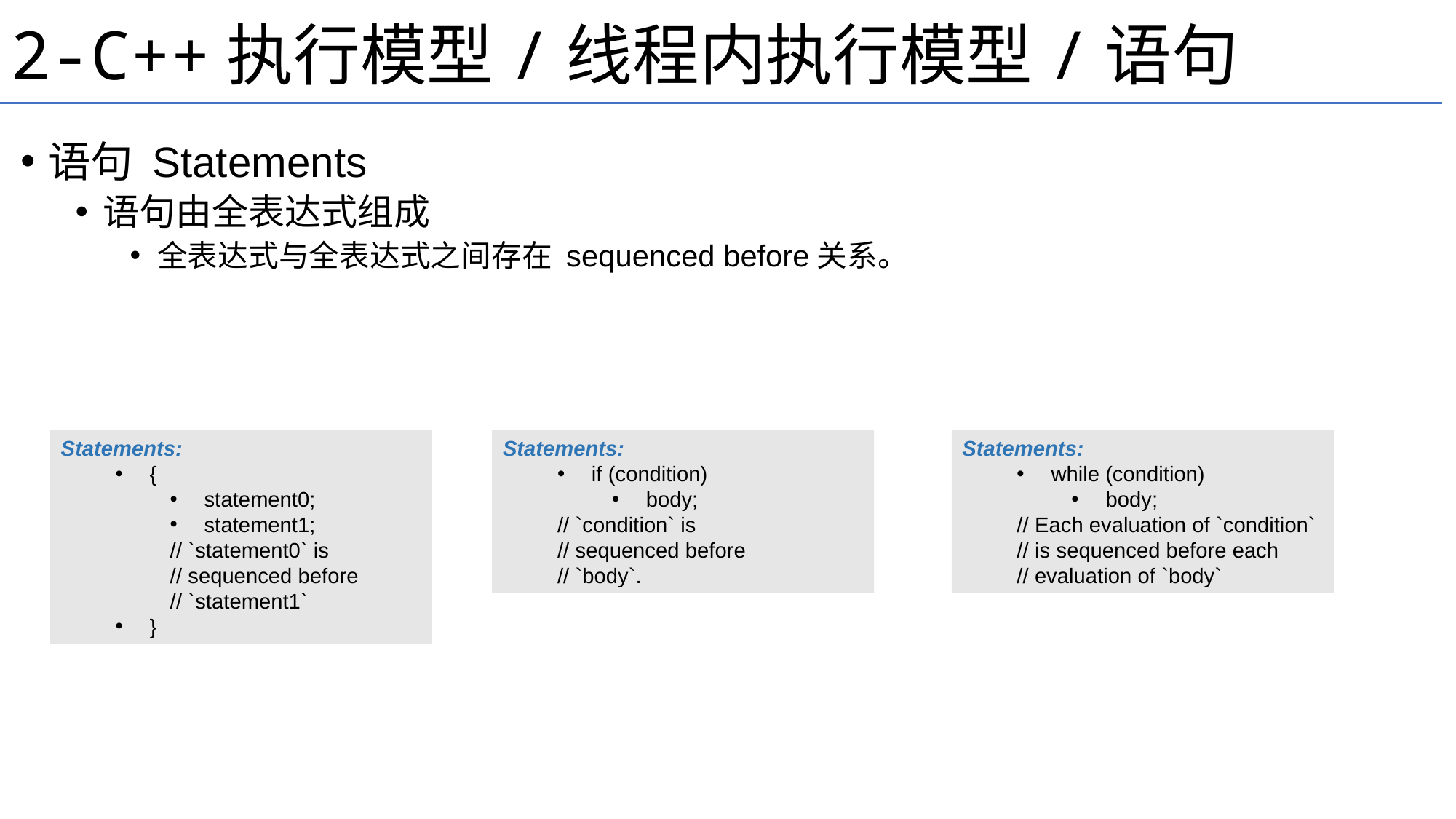

2-C++执行模型/线程内执行模型/语句
语句 Statements
语句由全表达式组成
全表达式与全表达式之间存在 sequenced before关系。
Statements:
{
statement0;
statement1;
// `statement0` is
// sequenced before
// `statement1`
}
Statements:
if (condition)
body;
// `condition` is
// sequenced before
// `body`.
Statements:
while (condition)
body;
// Each evaluation of `condition`
// is sequenced before each
// evaluation of `body`